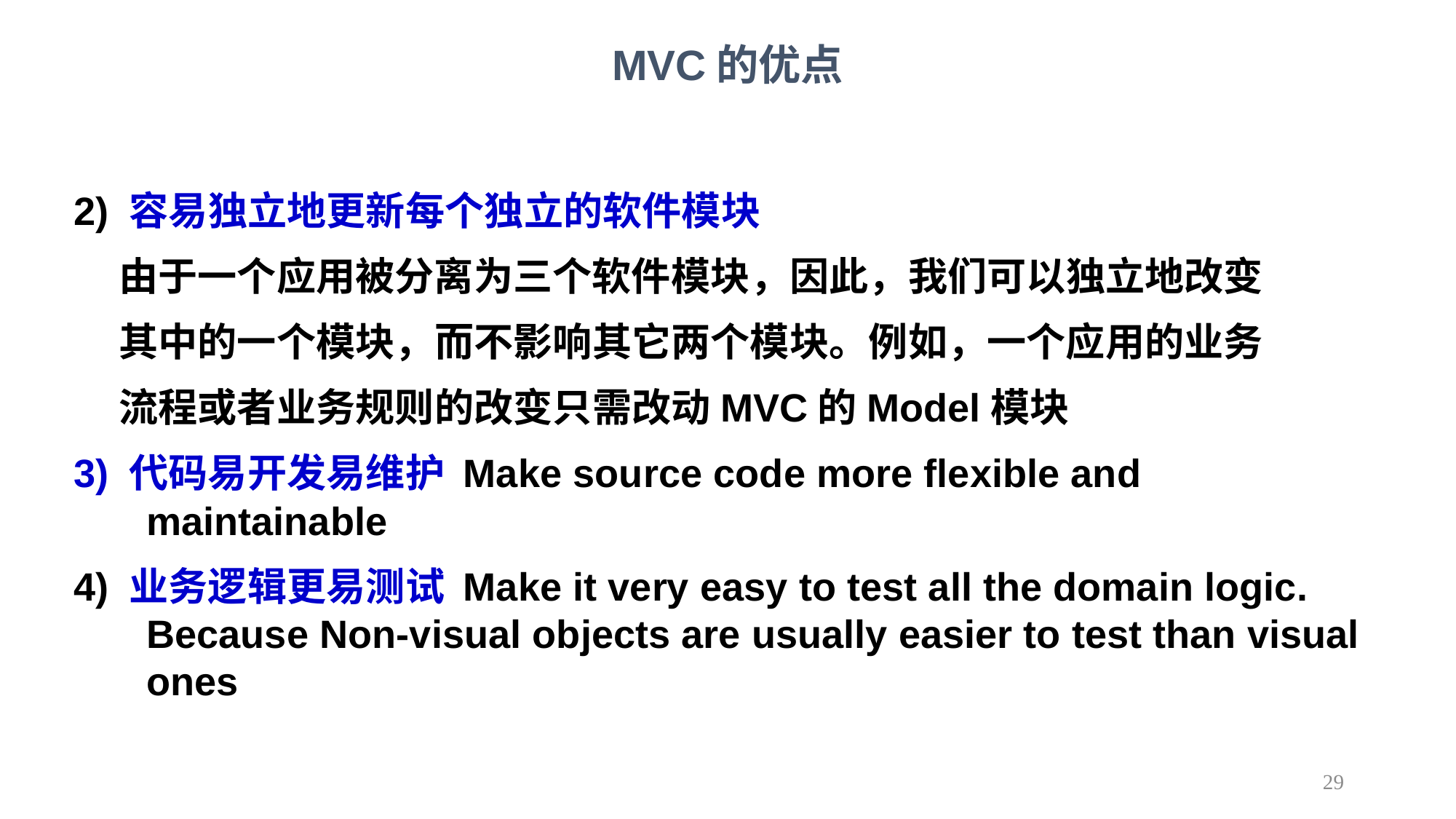

MVC的优点
2) 容易独立地更新每个独立的软件模块
    由于一个应用被分离为三个软件模块，因此，我们可以独立地改变
    其中的一个模块，而不影响其它两个模块。例如，一个应用的业务
    流程或者业务规则的改变只需改动MVC的Model模块
3) 代码易开发易维护 Make source code more flexible and maintainable
4) 业务逻辑更易测试 Make it very easy to test all the domain logic. Because Non-visual objects are usually easier to test than visual ones
29